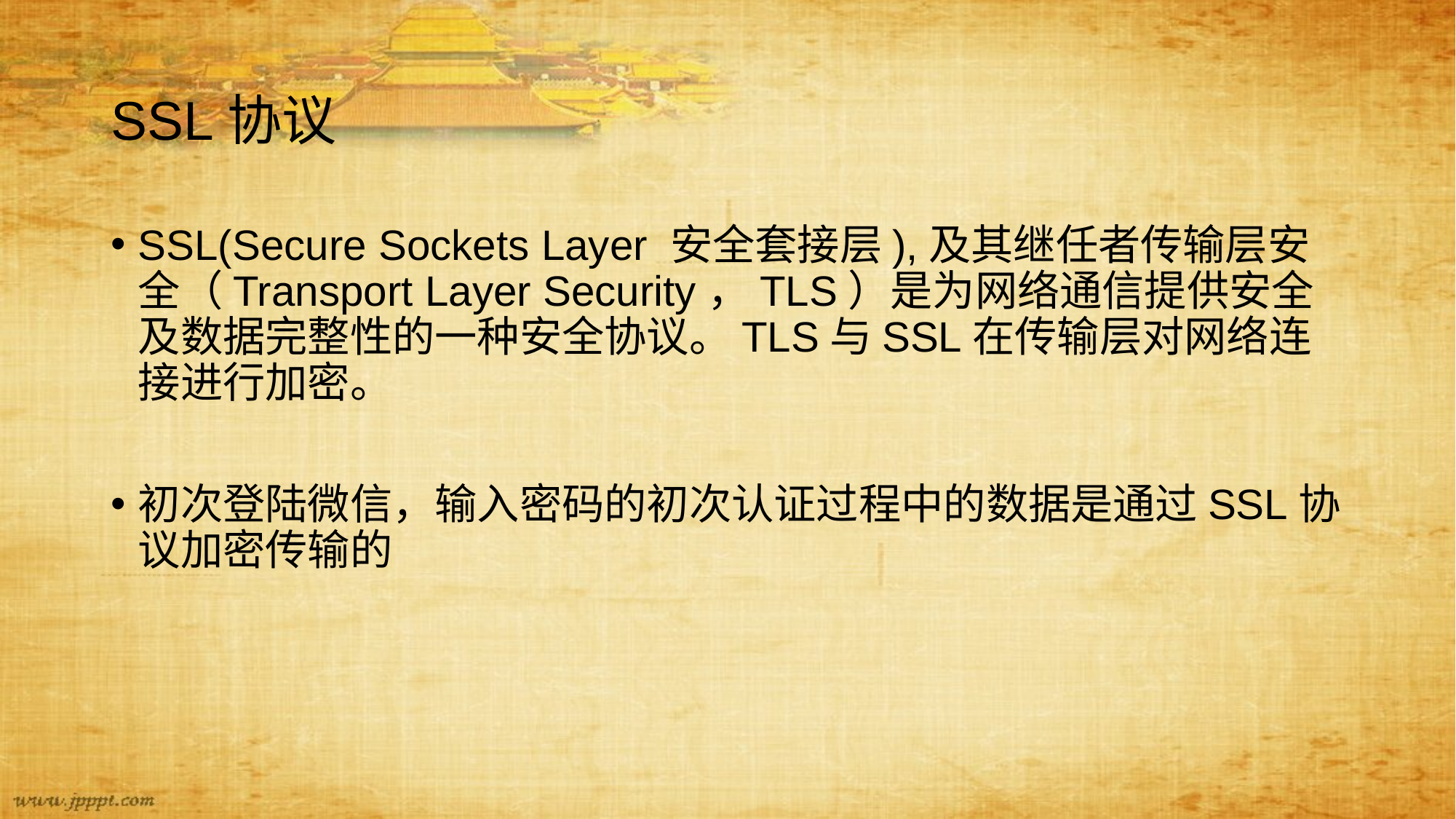

# SSL协议
SSL(Secure Sockets Layer 安全套接层),及其继任者传输层安全（Transport Layer Security，TLS）是为网络通信提供安全及数据完整性的一种安全协议。TLS与SSL在传输层对网络连接进行加密。

初次登陆微信，输入密码的初次认证过程中的数据是通过SSL协议加密传输的